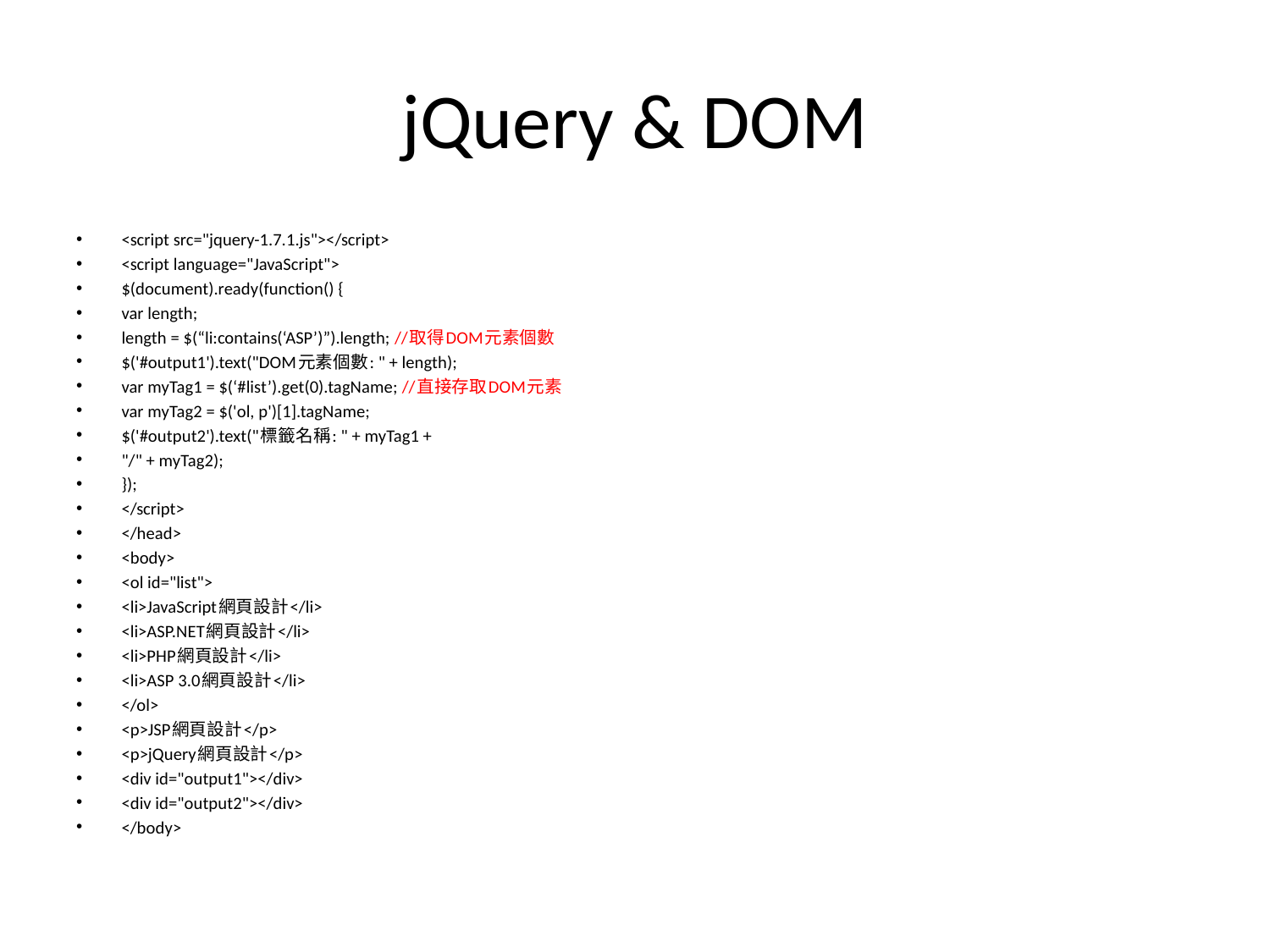

# jQuery & DOM
<script src="jquery-1.7.1.js"></script>
<script language="JavaScript">
$(document).ready(function() {
var length;
length = $(“li:contains(‘ASP’)”).length; //取得DOM元素個數
$('#output1').text("DOM元素個數: " + length);
var myTag1 = $(‘#list’).get(0).tagName; //直接存取DOM元素
var myTag2 = $('ol, p')[1].tagName;
$('#output2').text("標籤名稱: " + myTag1 +
"/" + myTag2);
});
</script>
</head>
<body>
<ol id="list">
<li>JavaScript網頁設計</li>
<li>ASP.NET網頁設計</li>
<li>PHP網頁設計</li>
<li>ASP 3.0網頁設計</li>
</ol>
<p>JSP網頁設計</p>
<p>jQuery網頁設計</p>
<div id="output1"></div>
<div id="output2"></div>
</body>